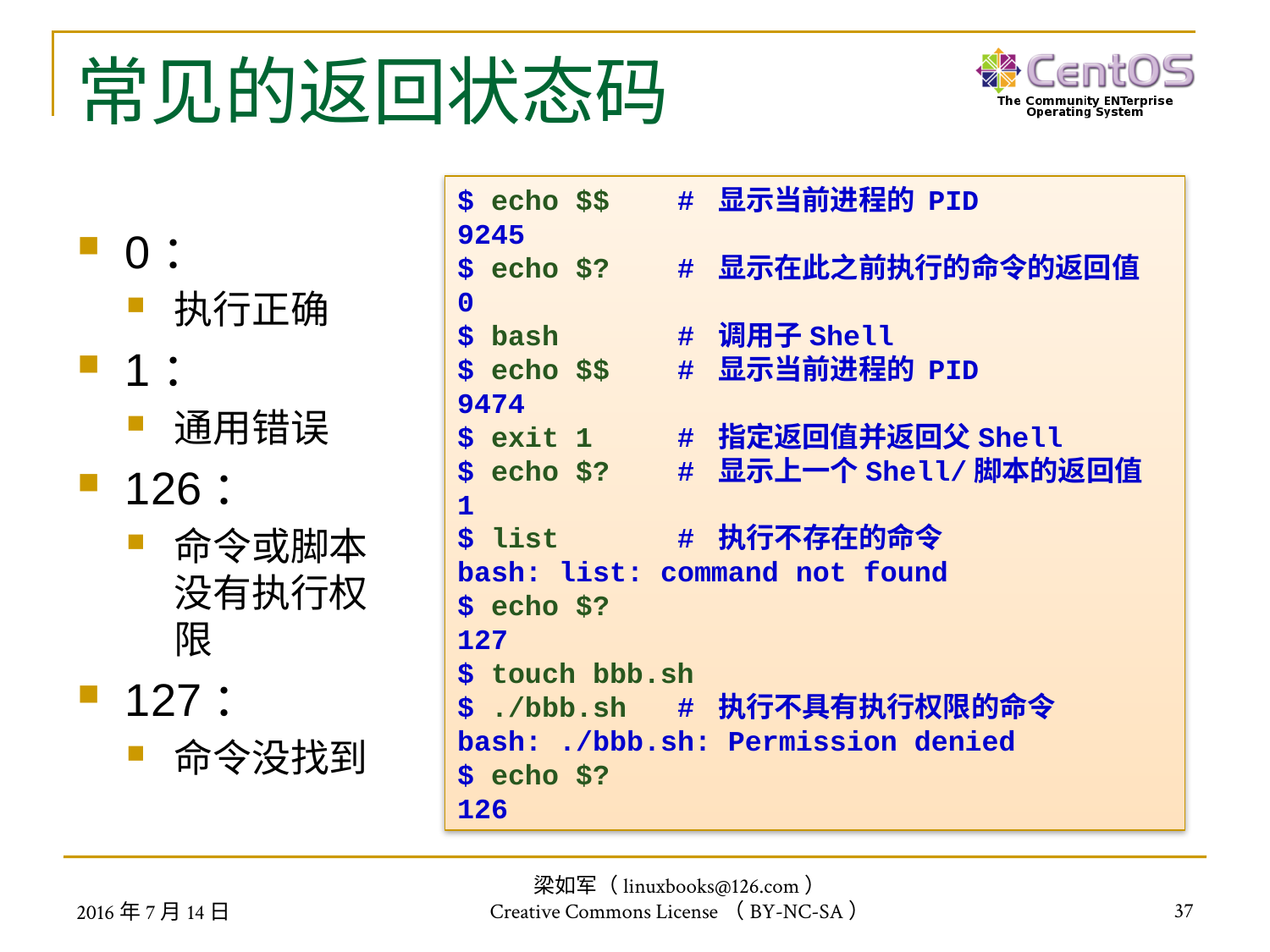

# 常见的返回状态码
$ echo $$    # 显示当前进程的 PID
9245
$ echo $?    # 显示在此之前执行的命令的返回值
0
$ bash       # 调用子Shell
$ echo $$    # 显示当前进程的 PID
9474
$ exit 1     # 指定返回值并返回父Shell
$ echo $?    # 显示上一个Shell/脚本的返回值
1
$ list       # 执行不存在的命令
bash: list: command not found
$ echo $?
127
$ touch bbb.sh
$ ./bbb.sh   # 执行不具有执行权限的命令
bash: ./bbb.sh: Permission denied
$ echo $?
126
0：
执行正确
1：
通用错误
126：
命令或脚本没有执行权限
127：
命令没找到

梁如军（linuxbooks@126.com）
Creative Commons License（BY-NC-SA）
2016年7月14日
37